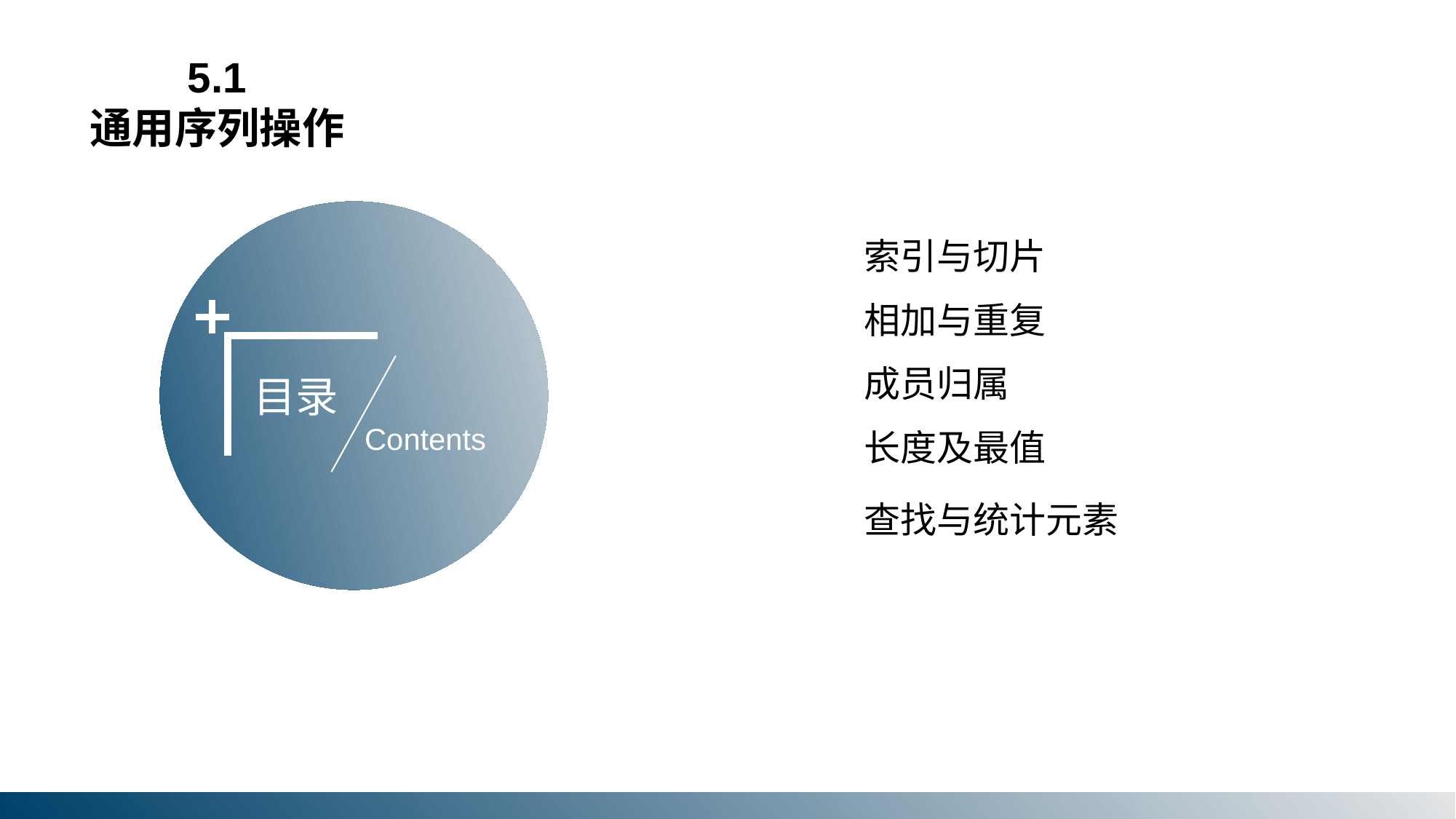

5.1
通用序列操作
索引与切片
相加与重复
成员归属
长度及最值
查找与统计元素